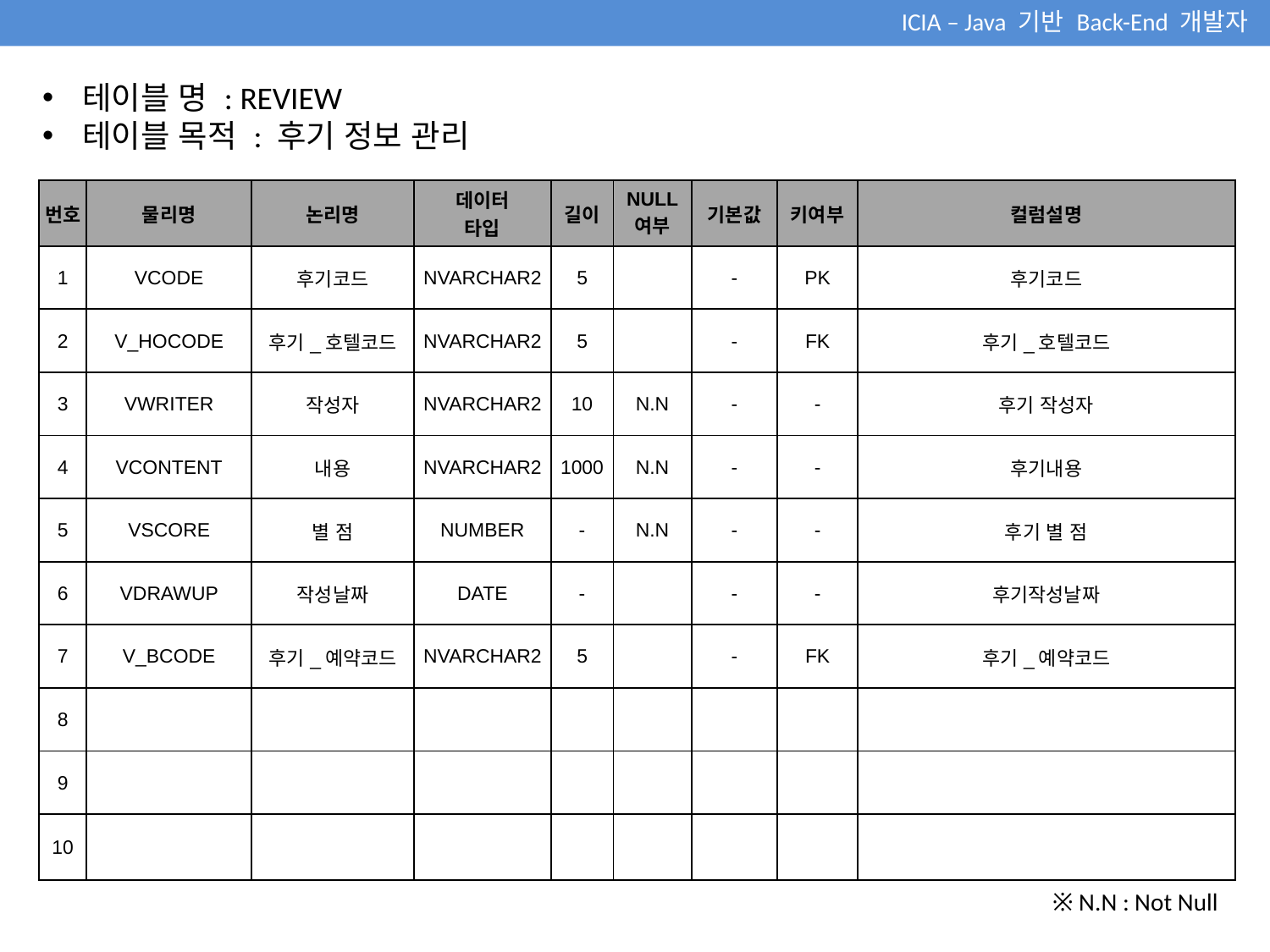

ICIA – Java 기반 Back-End 개발자
테이블 명 : REVIEW
테이블 목적 : 후기 정보 관리
| 번호 | 물리명 | 논리명 | 데이터 타입 | 길이 | NULL 여부 | 기본값 | 키여부 | 컬럼설명 |
| --- | --- | --- | --- | --- | --- | --- | --- | --- |
| 1 | VCODE | 후기코드 | NVARCHAR2 | 5 |  | - | PK | 후기코드 |
| 2 | V\_HOCODE | 후기\_호텔코드 | NVARCHAR2 | 5 |  | - | FK | 후기\_호텔코드 |
| 3 | VWRITER | 작성자 | NVARCHAR2 | 10 | N.N | - | - | 후기 작성자 |
| 4 | VCONTENT | 내용 | NVARCHAR2 | 1000 | N.N | - | - | 후기내용 |
| 5 | VSCORE | 별 점 | NUMBER | - | N.N | - | - | 후기 별 점 |
| 6 | VDRAWUP | 작성날짜 | DATE | - |  | - | - | 후기작성날짜 |
| 7 | V\_BCODE | 후기\_예약코드 | NVARCHAR2 | 5 |  | - | FK | 후기\_예약코드 |
| 8 |  |  |  |  |  |  |  |  |
| 9 |  |  |  |  |  |  |  |  |
| 10 |  |  |  |  |  |  |  |  |
※ N.N : Not Null